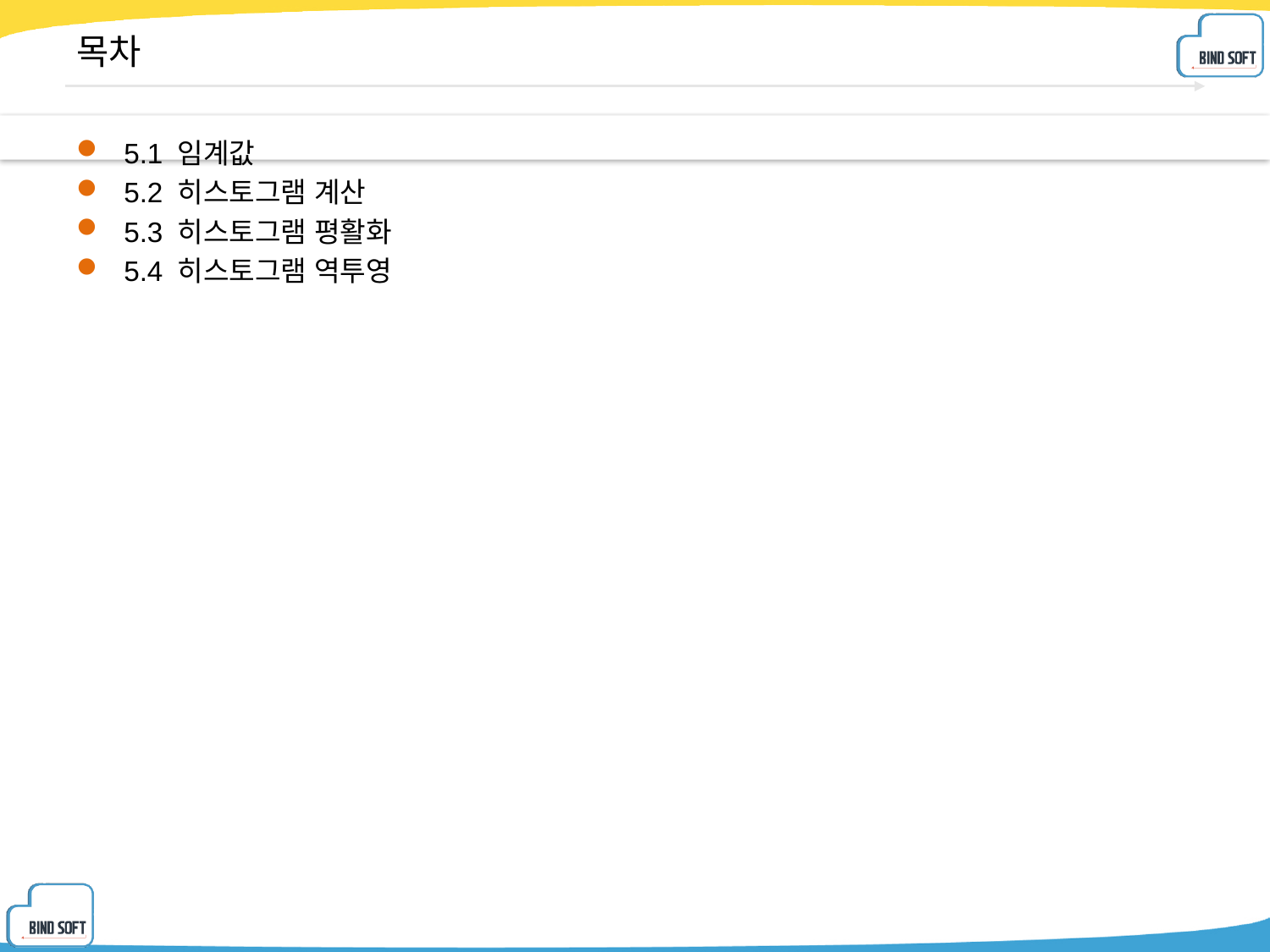

# 목차
5.1 임계값
5.2 히스토그램 계산
5.3 히스토그램 평활화
5.4 히스토그램 역투영